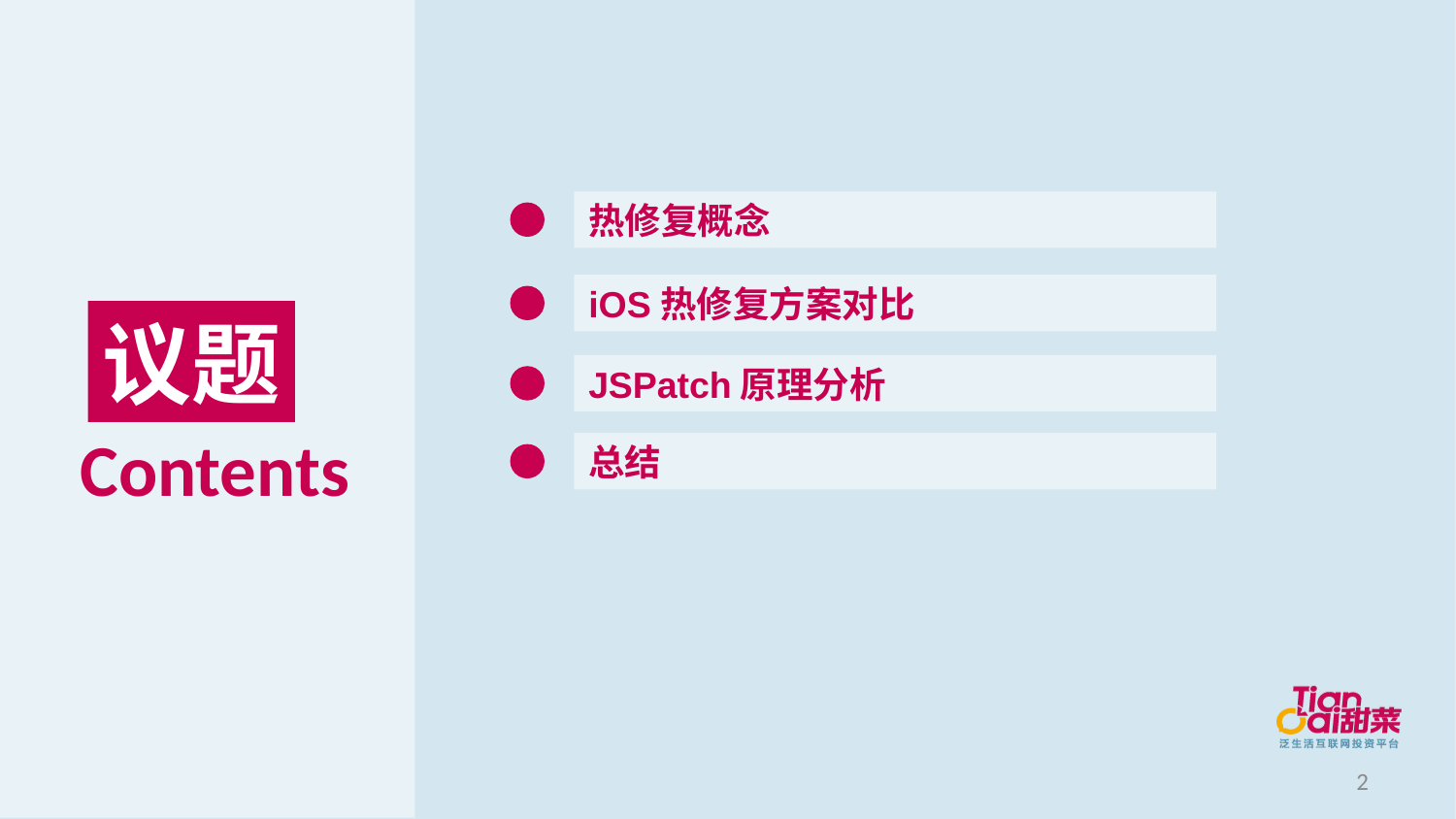

热修复概念

iOS热修复方案对比

议题
JSPatch原理分析

Contents
总结

2